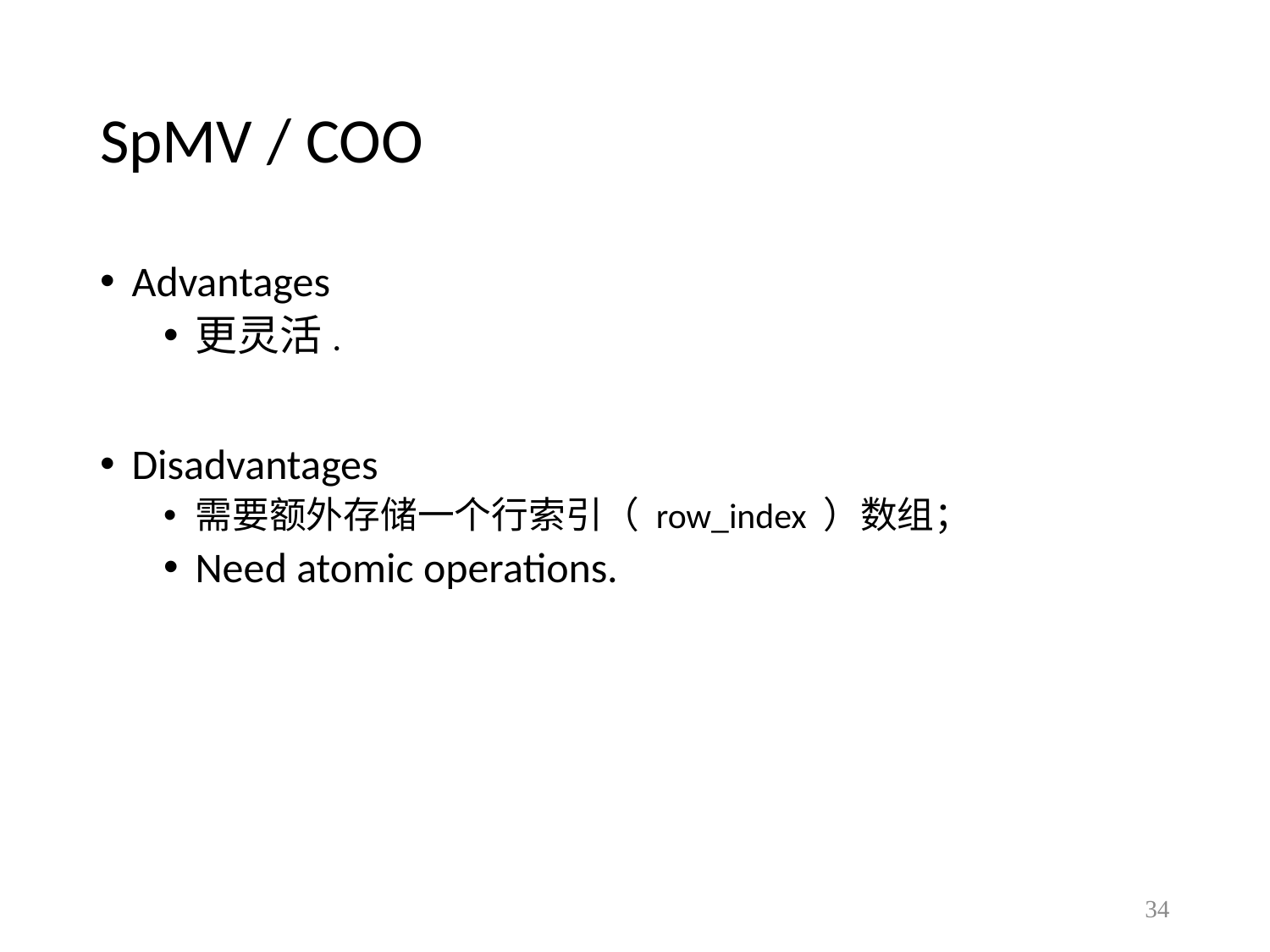

# SpMV / COO
Advantages
更灵活.

Disadvantages
需要额外存储一个行索引（ row_index ）数组；
Need atomic operations.

34